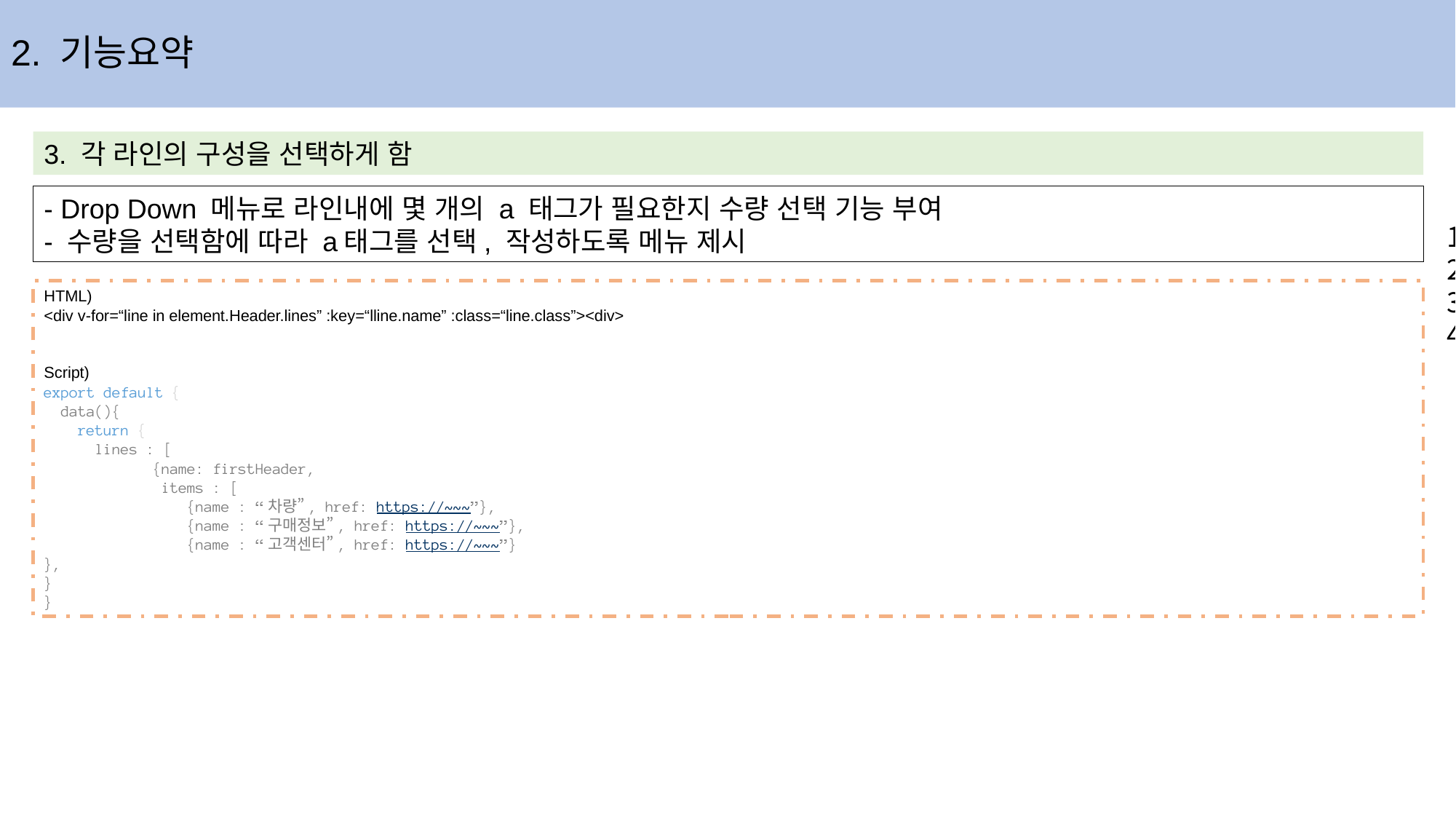

# 2. 기능요약
3. 각 라인의 구성을 선택하게 함
- Drop Down 메뉴로 라인내에 몇 개의 a 태그가 필요한지 수량 선택 기능 부여
- 수량을 선택함에 따라 a태그를 선택, 작성하도록 메뉴 제시
로고 이미지
라인 div의 조합으로 되어있음
메뉴(a태그) 나열
메뉴는 텍스트 또는 이미지(CI 등)
HTML)
<div v-for=“line in element.Header.lines” :key=“lline.name” :class=“line.class”><div>

Script)
export default {
  data(){
    return {
      lines : [
	{name: firstHeader,
	 items : [
	    {name : “차량”, href: https://~~~”},
	    {name : “구매정보”, href: https://~~~”},
	    {name : “고객센터”, href: https://~~~”}
},
}
}